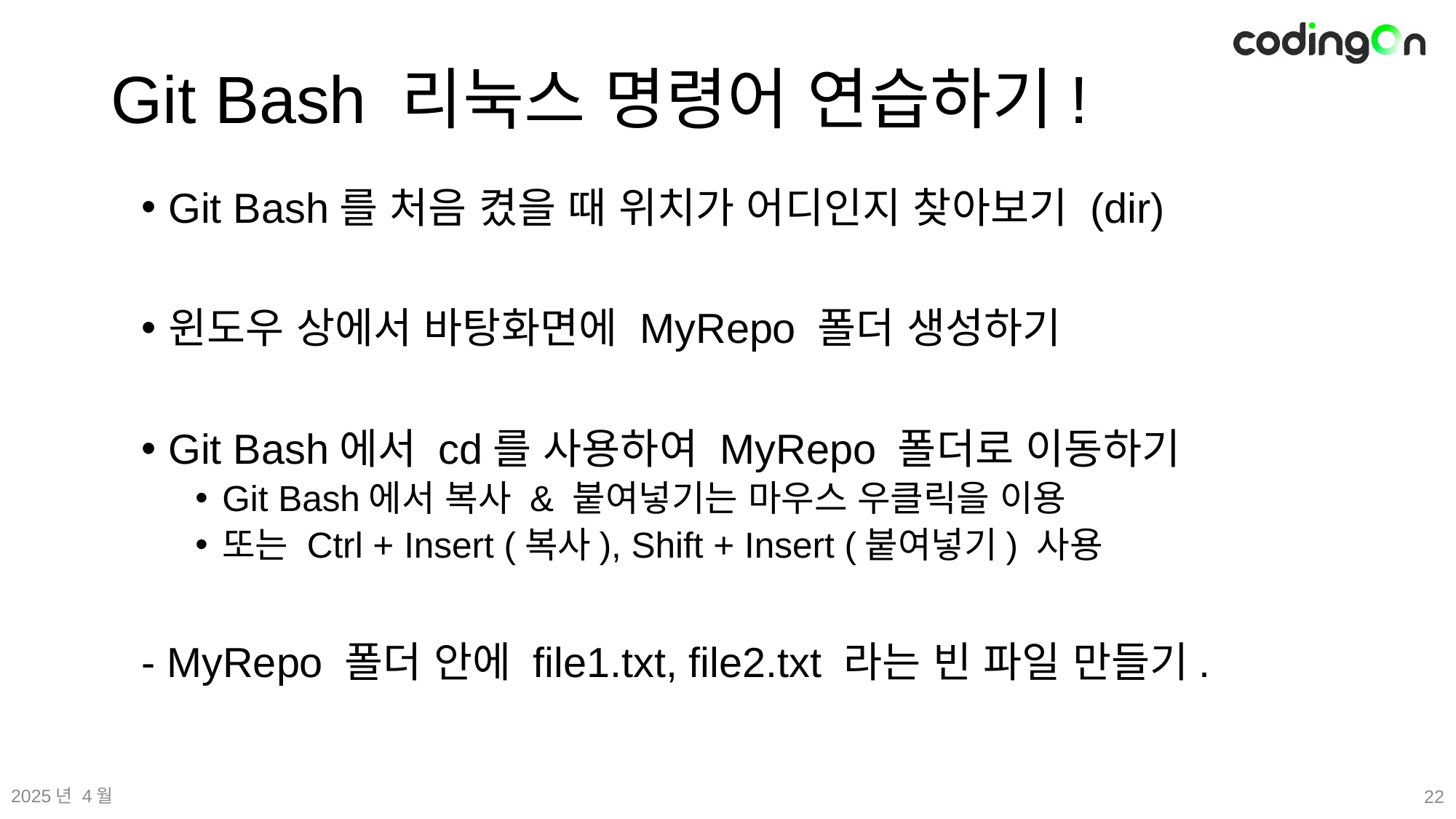

# Git Bash 리눅스 명령어 연습하기!
Git Bash를 처음 켰을 때 위치가 어디인지 찾아보기 (dir)

윈도우 상에서 바탕화면에 MyRepo 폴더 생성하기

Git Bash에서 cd를 사용하여 MyRepo 폴더로 이동하기
Git Bash에서 복사 & 붙여넣기는 마우스 우클릭을 이용
또는 Ctrl + Insert (복사), Shift + Insert (붙여넣기) 사용

- MyRepo 폴더 안에 file1.txt, file2.txt 라는 빈 파일 만들기.

2025년 4월
22